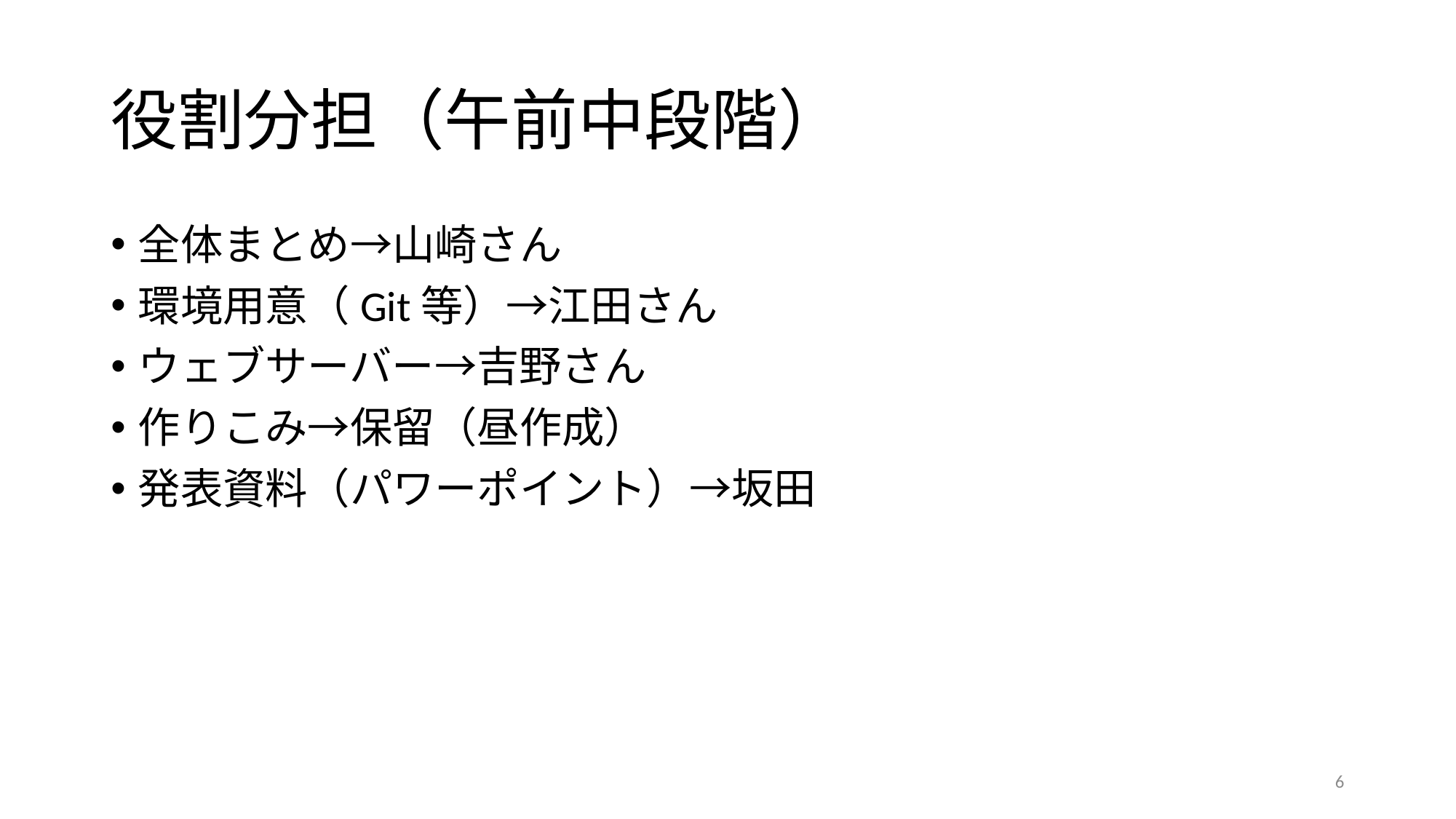

# 役割分担（午前中段階）
全体まとめ→山崎さん
環境用意（Git等）→江田さん
ウェブサーバー→吉野さん
作りこみ→保留（昼作成）
発表資料（パワーポイント）→坂田
6